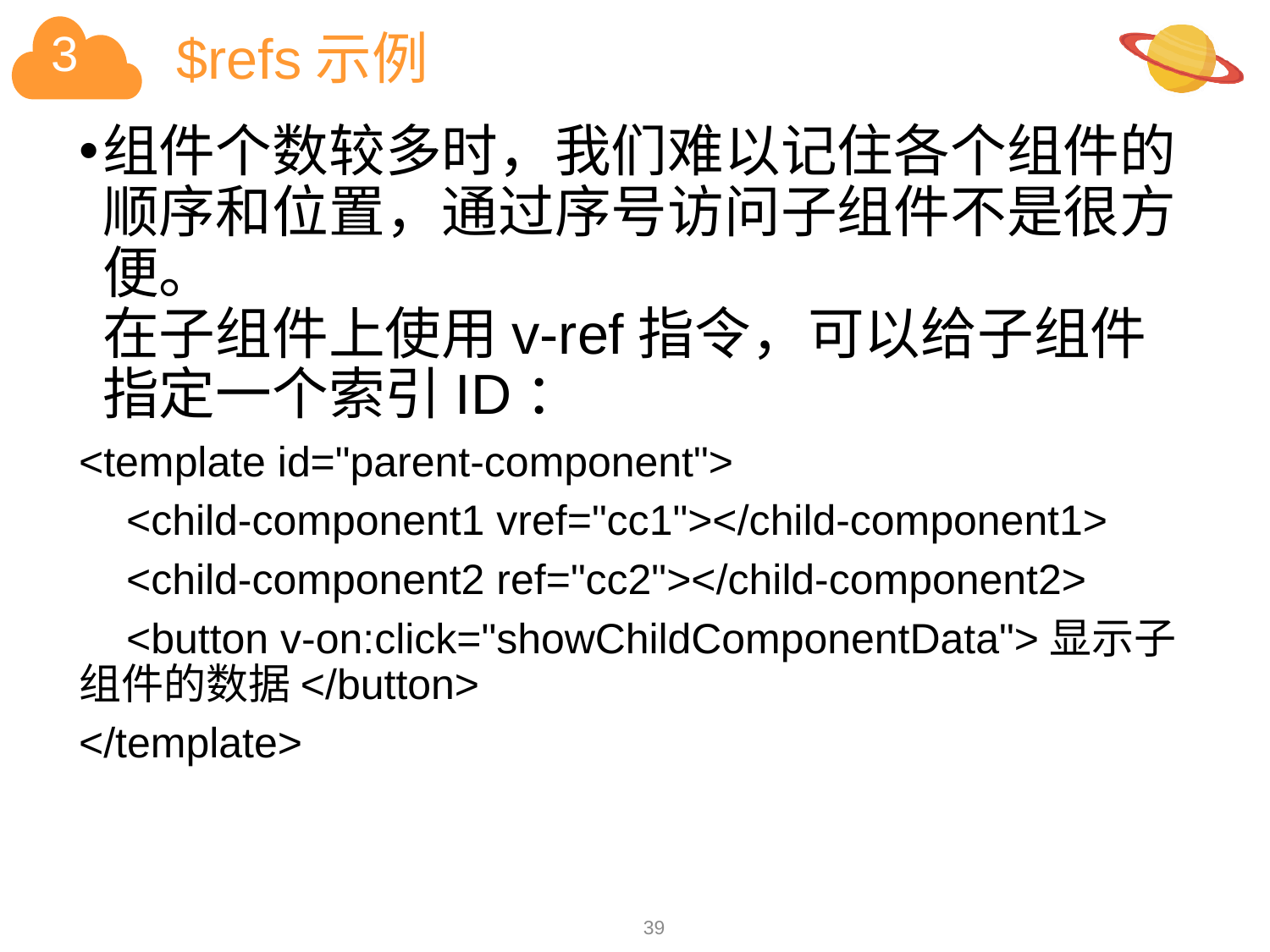

# $refs示例
组件个数较多时，我们难以记住各个组件的顺序和位置，通过序号访问子组件不是很方便。
在子组件上使用v-ref指令，可以给子组件指定一个索引ID：
<template id="parent-component">
    <child-component1 vref="cc1"></child-component1>
    <child-component2 ref="cc2"></child-component2>
    <button v-on:click="showChildComponentData">显示子组件的数据</button>
</template>
39